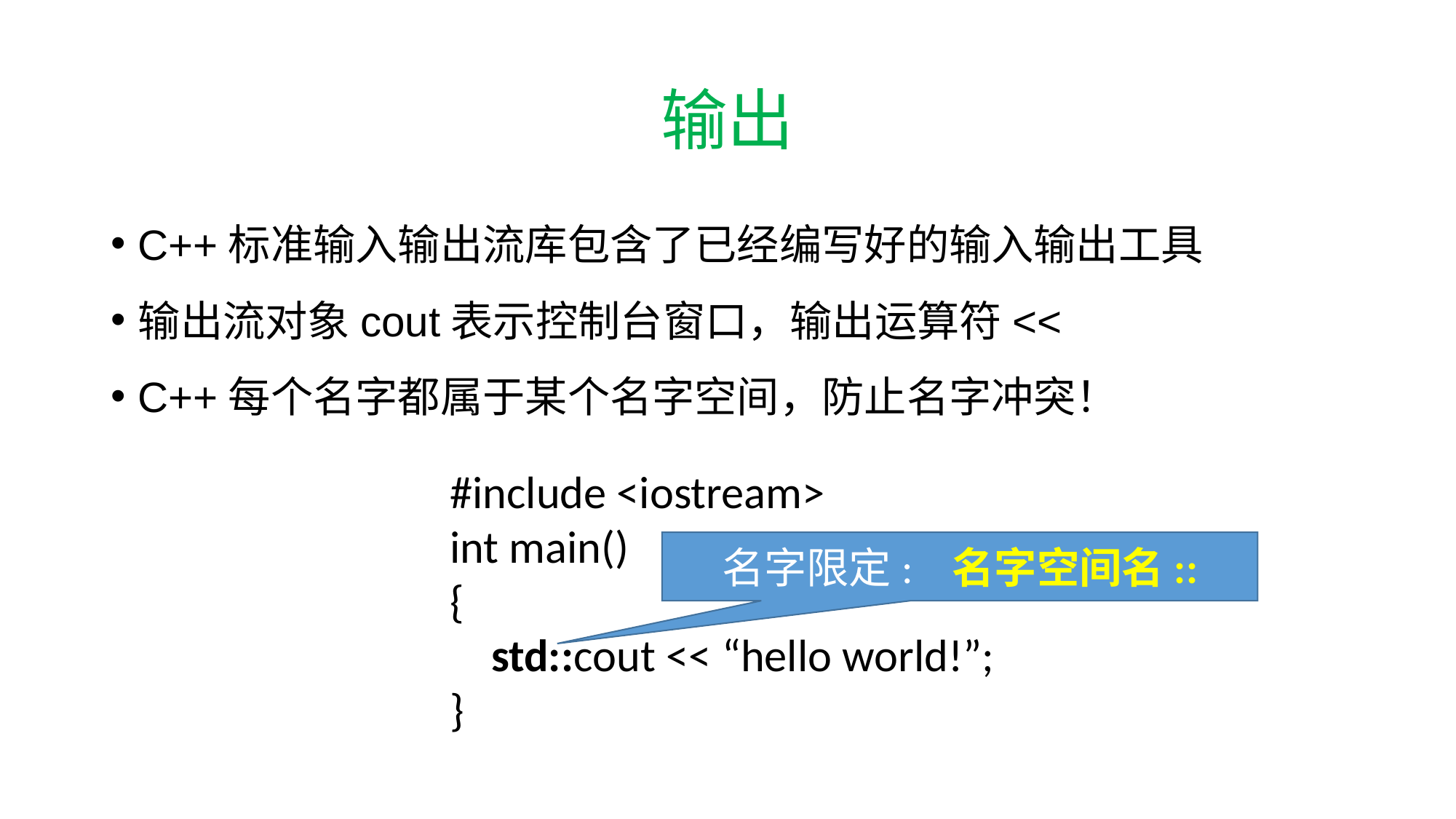

# 输出
C++标准输入输出流库包含了已经编写好的输入输出工具
输出流对象cout表示控制台窗口，输出运算符<<
C++每个名字都属于某个名字空间，防止名字冲突！
#include <iostream>
int main()
{
    std::cout << “hello world!”;
}
名字限定:   名字空间名::